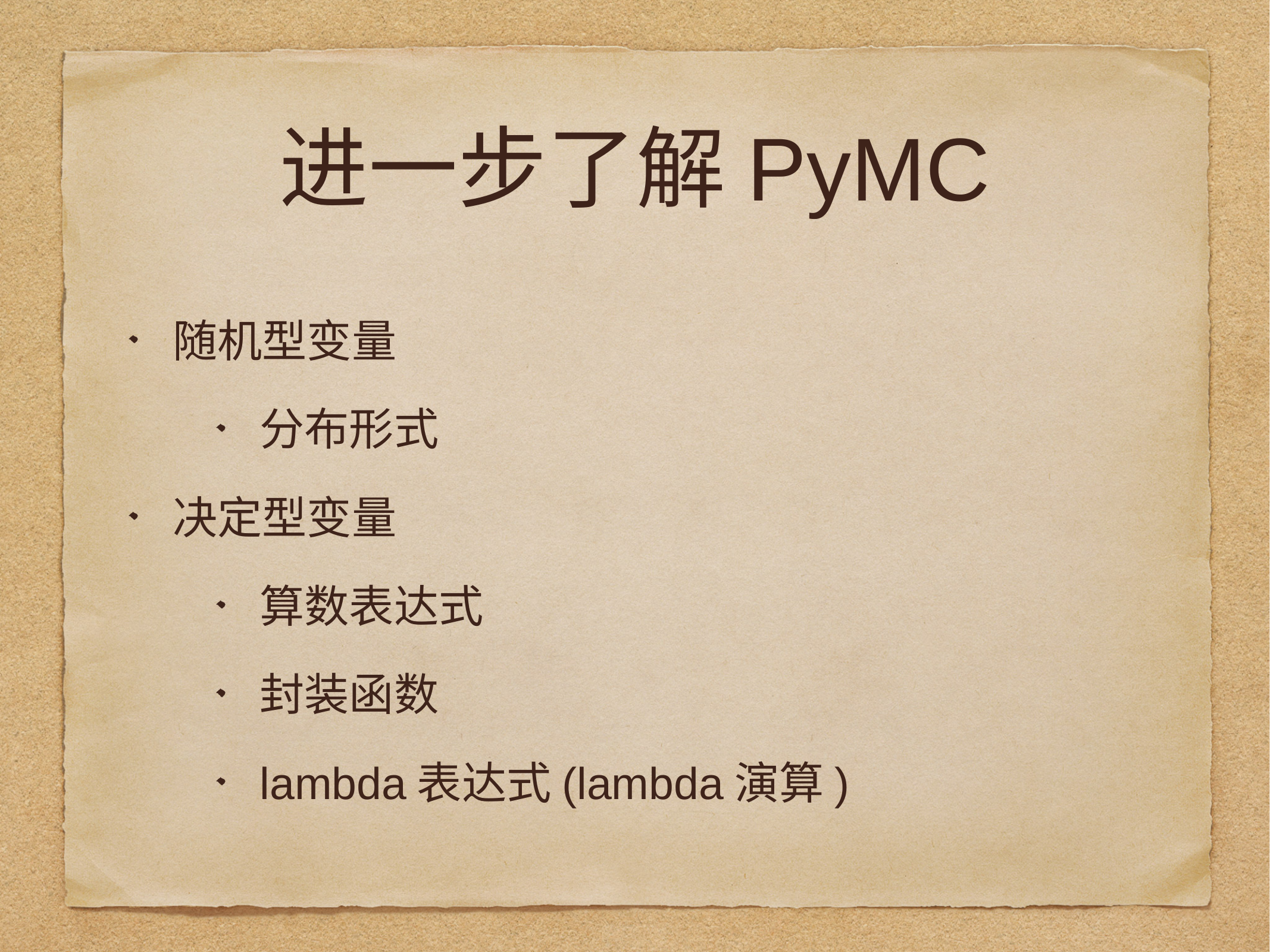

# 进一步了解PyMC
随机型变量
分布形式
决定型变量
算数表达式
封装函数
lambda表达式(lambda演算)